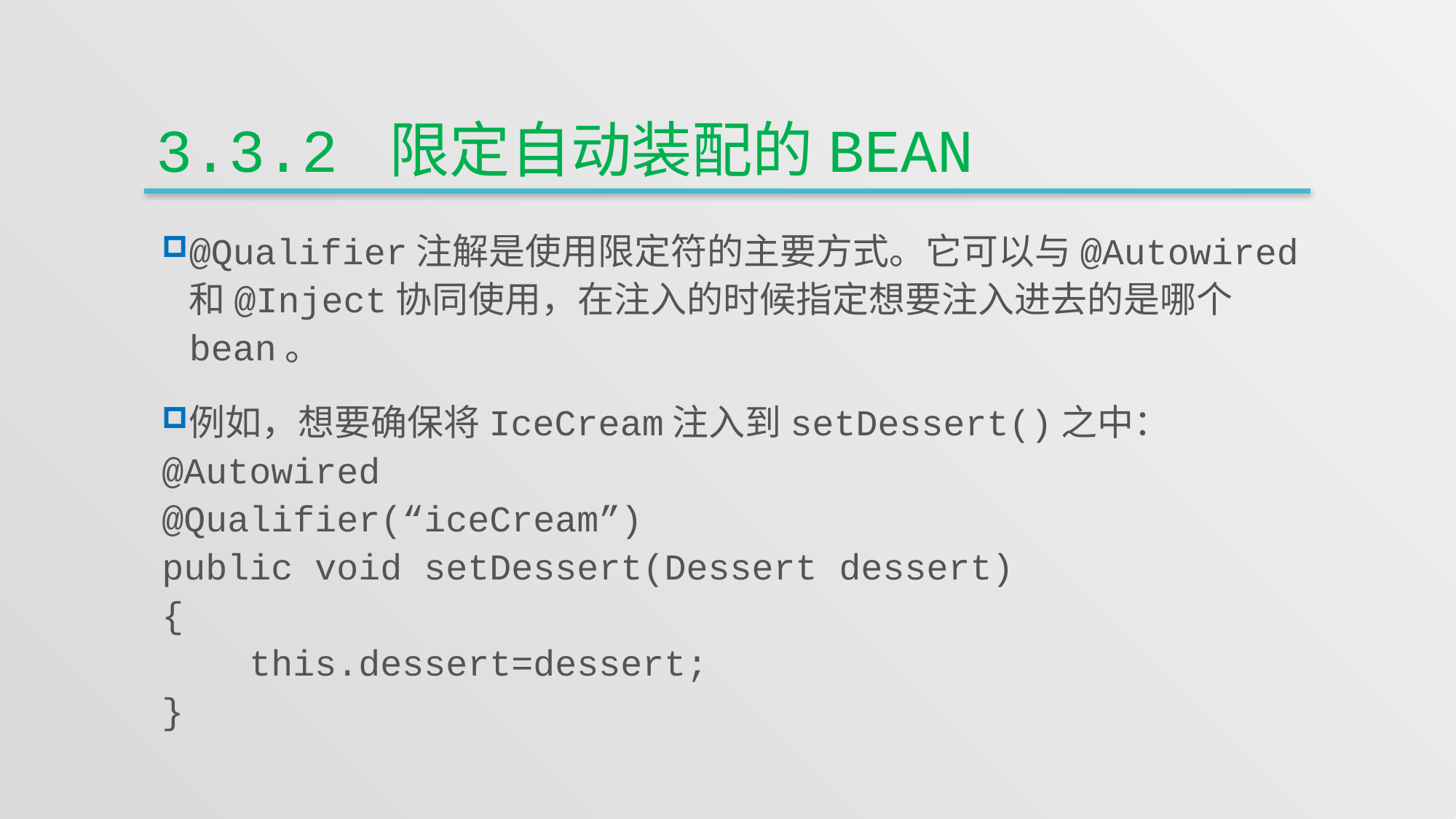

# 3.3.2 限定自动装配的bean
@Qualifier注解是使用限定符的主要方式。它可以与@Autowired和@Inject协同使用，在注入的时候指定想要注入进去的是哪个bean。
例如，想要确保将IceCream注入到setDessert()之中：
@Autowired
@Qualifier(“iceCream”)
public void setDessert(Dessert dessert)
{
    this.dessert=dessert;
}